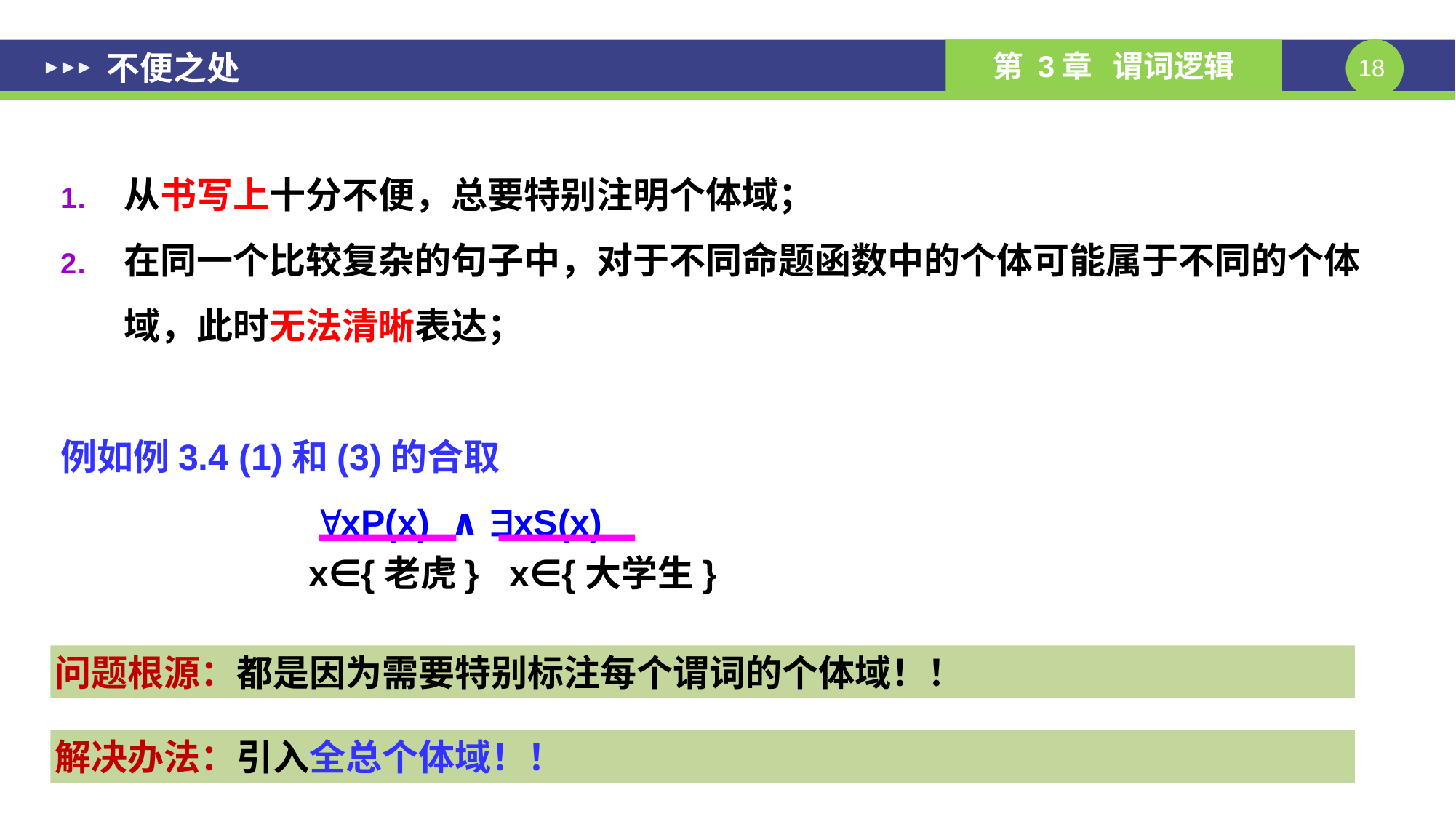

不便之处
从书写上十分不便，总要特别注明个体域；
在同一个比较复杂的句子中，对于不同命题函数中的个体可能属于不同的个体域，此时无法清晰表达；

例如例3.4 (1)和(3)的合取
                         ∀xP(x)  ∧ ∃xS(x)

x∈{老虎}
x∈{大学生}
问题根源：都是因为需要特别标注每个谓词的个体域！！
解决办法：引入全总个体域！！